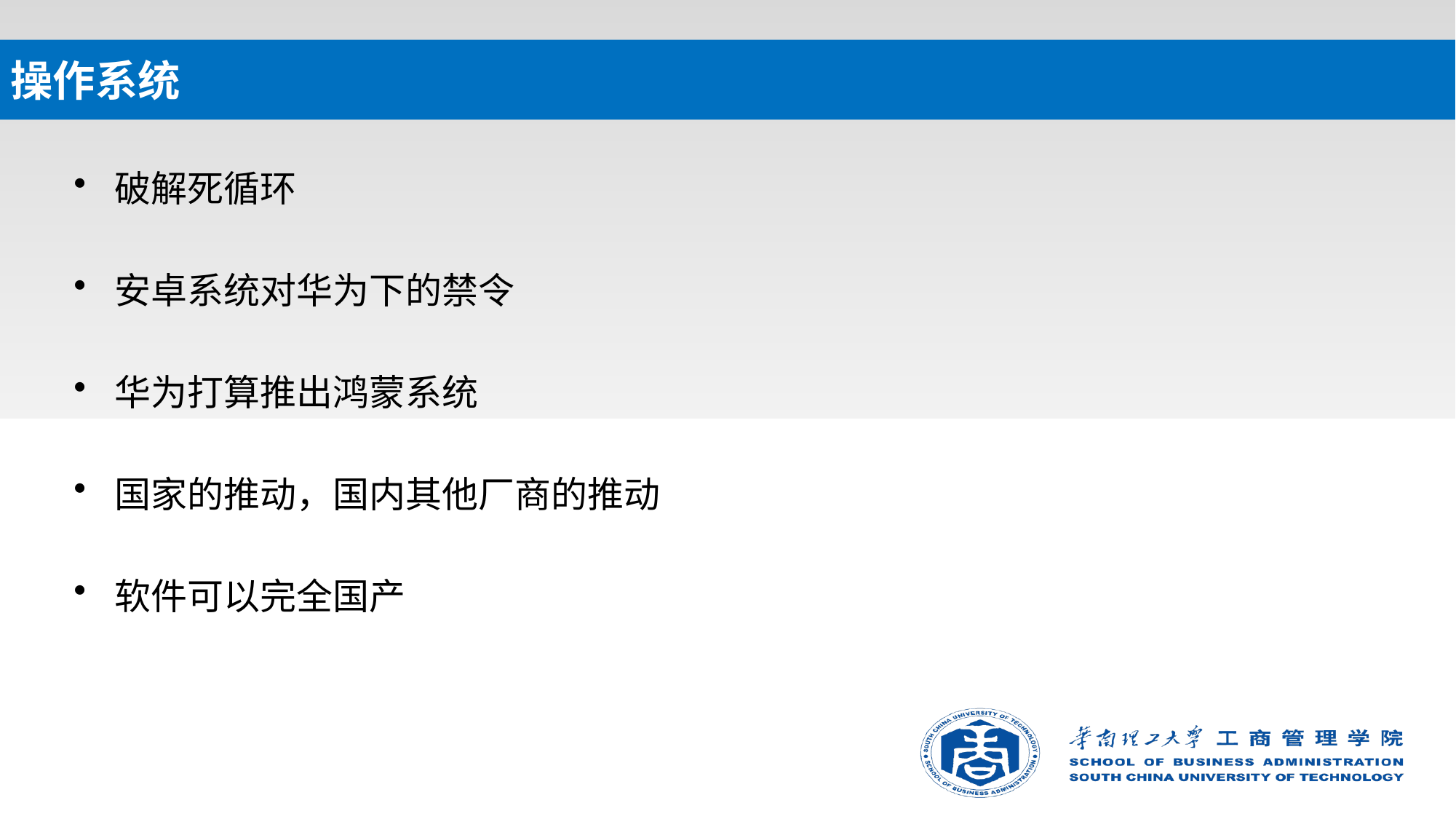

# 操作系统
破解死循环

安卓系统对华为下的禁令

华为打算推出鸿蒙系统

国家的推动，国内其他厂商的推动

软件可以完全国产